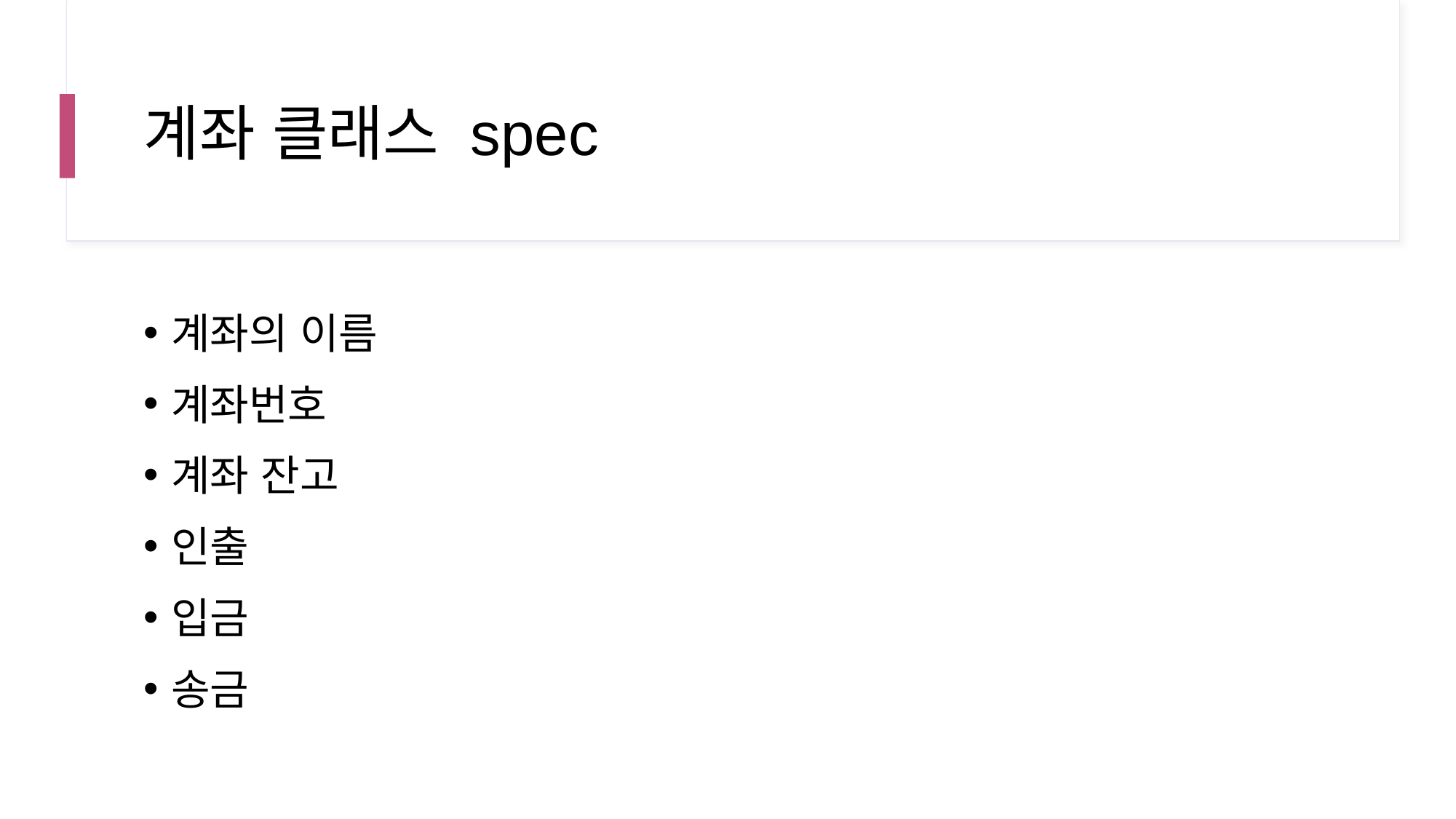

# 계좌 클래스 spec
계좌의 이름
계좌번호
계좌 잔고
인출
입금
송금